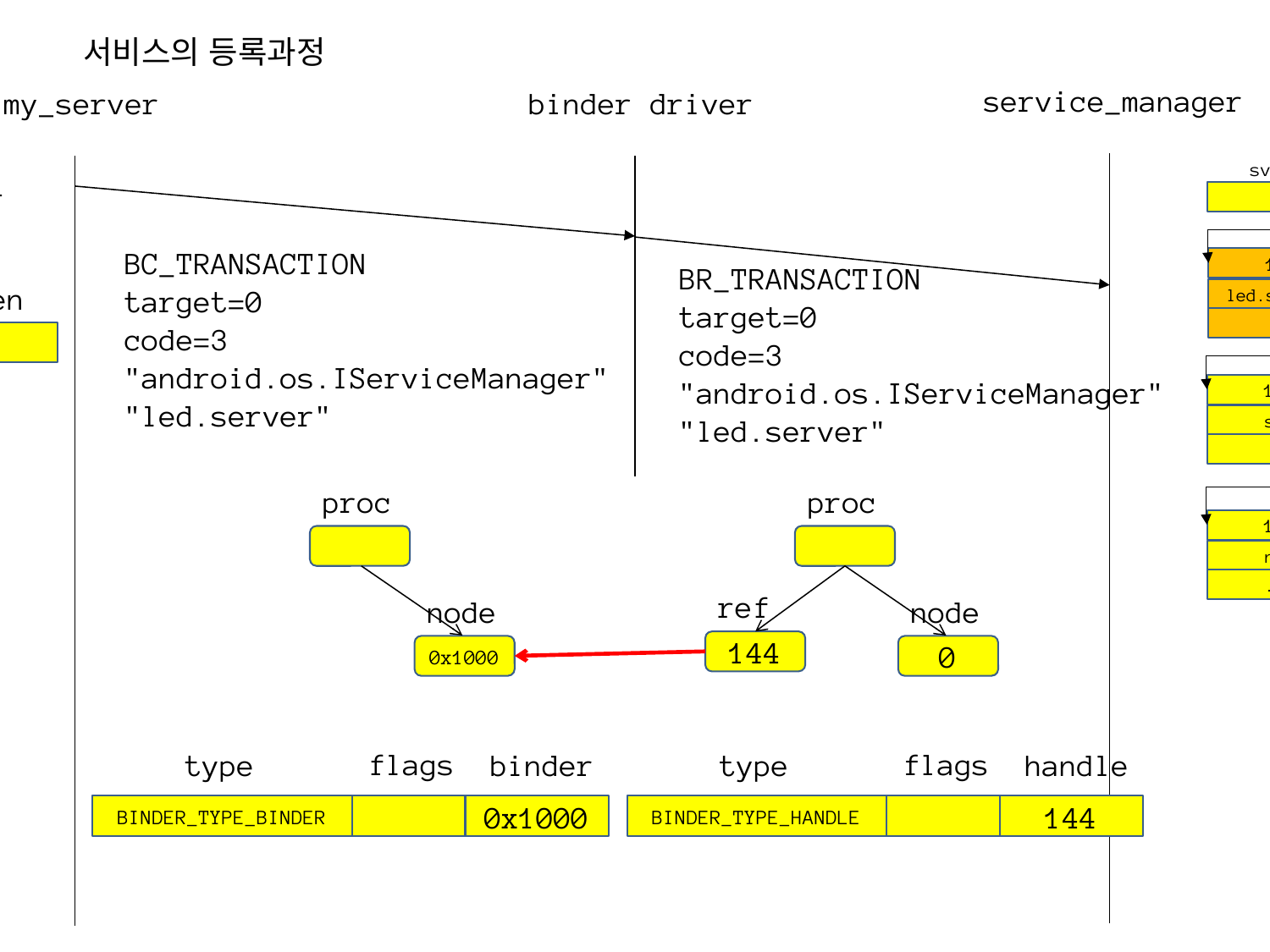

서비스의 등록과정
service_manager
my_server
binder driver
svclist
ioctl

BC_TRANSACTION
target=0
code=3
"android.os.IServiceManager"
"led.server"
handle
144
BR_TRANSACTION
target=0
code=3
"android.os.IServiceManager"
"led.server"
token
name
led.service
next
0x1000

143
sip

proc
proc
142

nfc
...
ref
node
node
144
0x1000
0
flags
flags
type
binder
type
handle
BINDER_TYPE_BINDER

0x1000
BINDER_TYPE_HANDLE

144